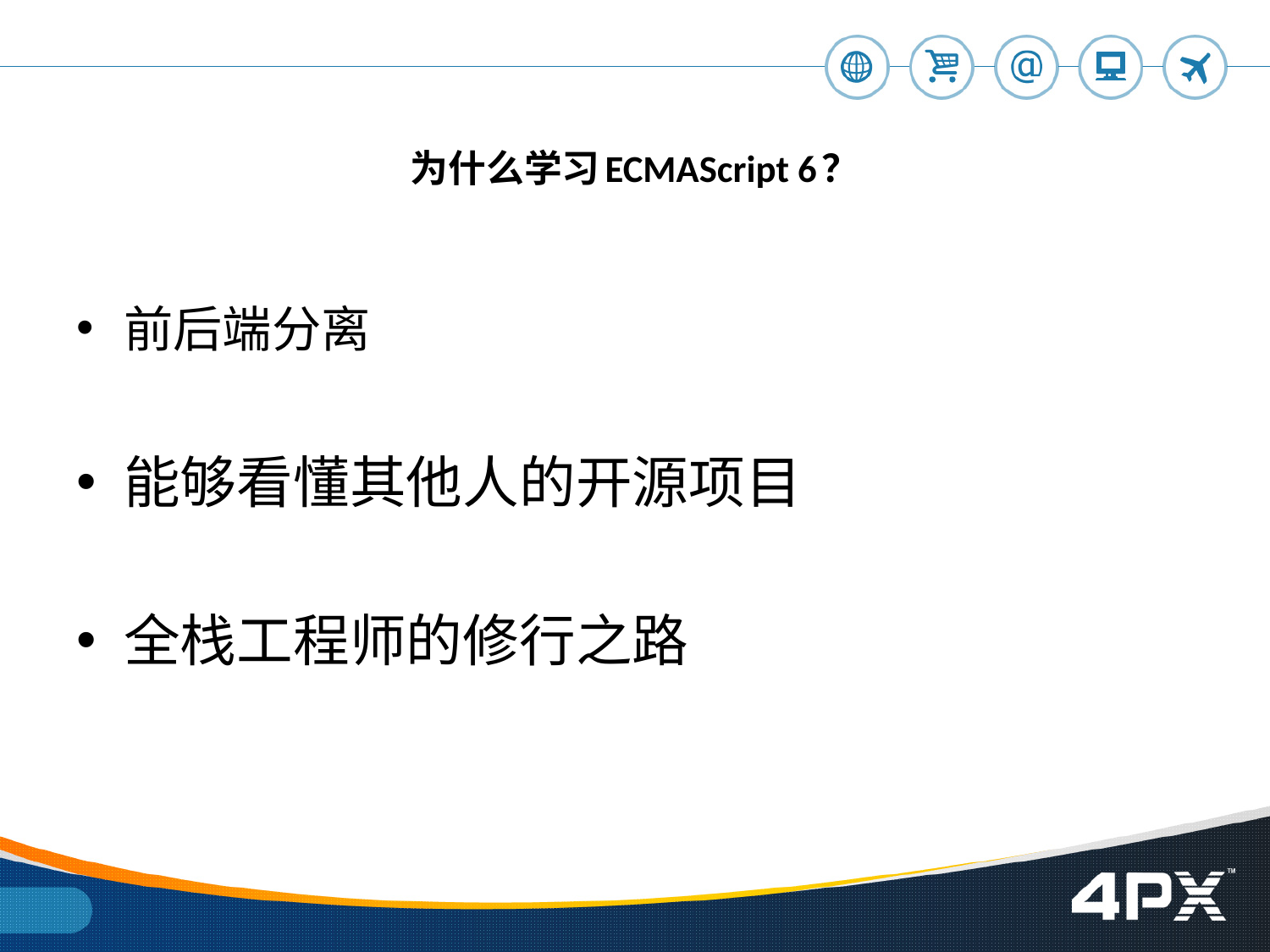

# 为什么学习ECMAScript 6？

前后端分离

能够看懂其他人的开源项目

全栈工程师的修行之路